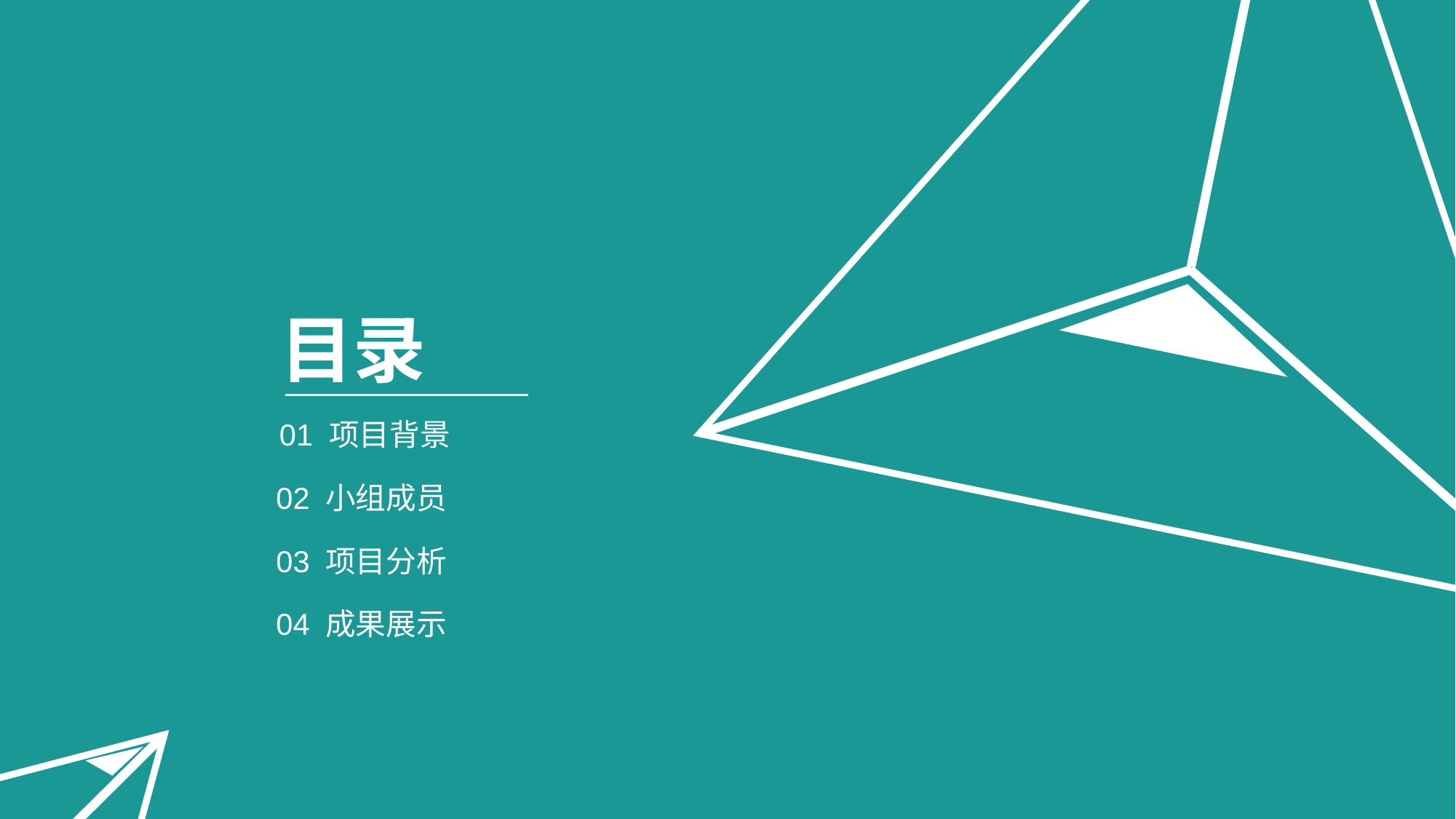

目录
01 项目背景
02 小组成员
03 项目分析
04 成果展示